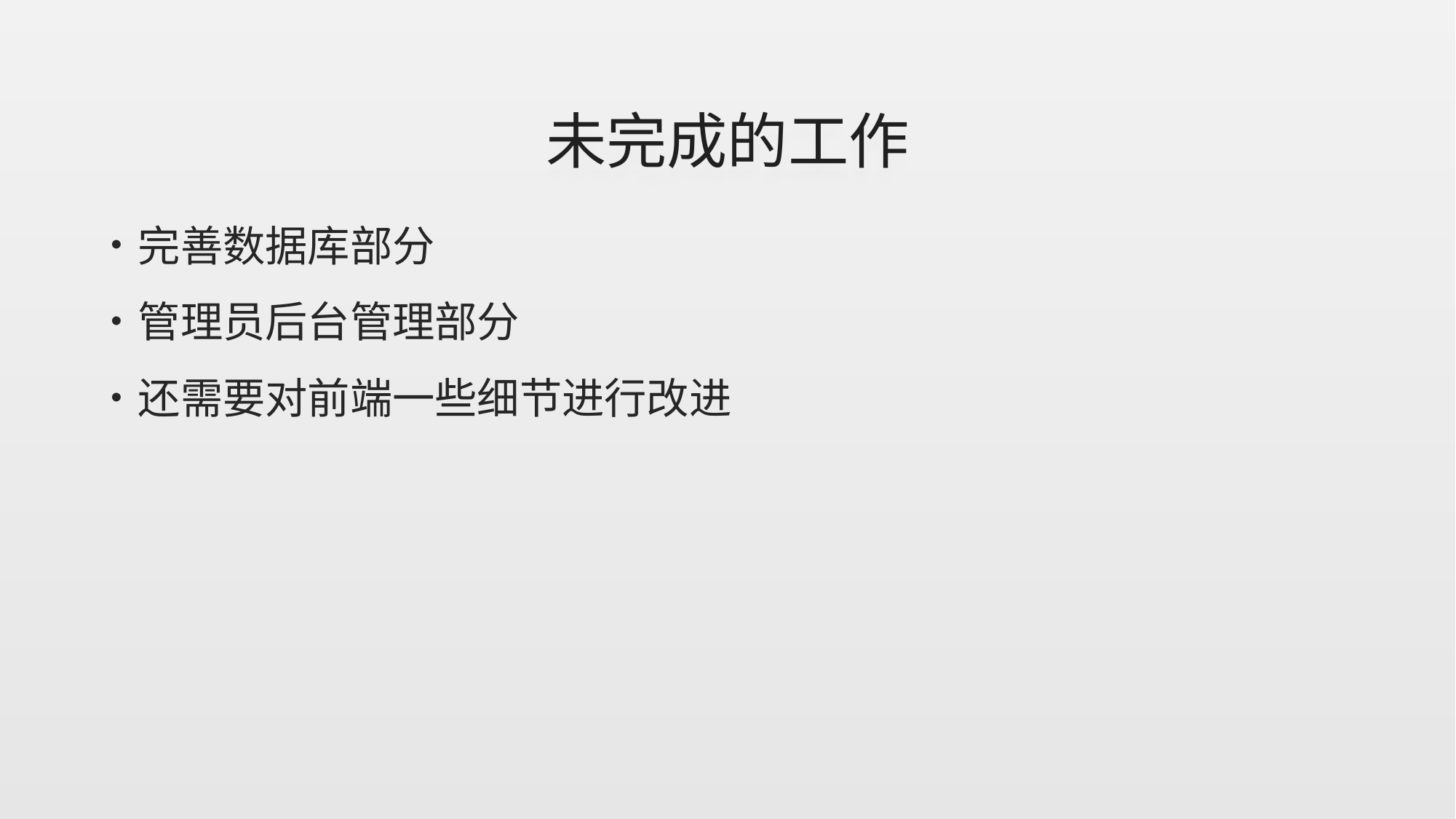

# 未完成的工作
完善数据库部分
管理员后台管理部分
还需要对前端一些细节进行改进